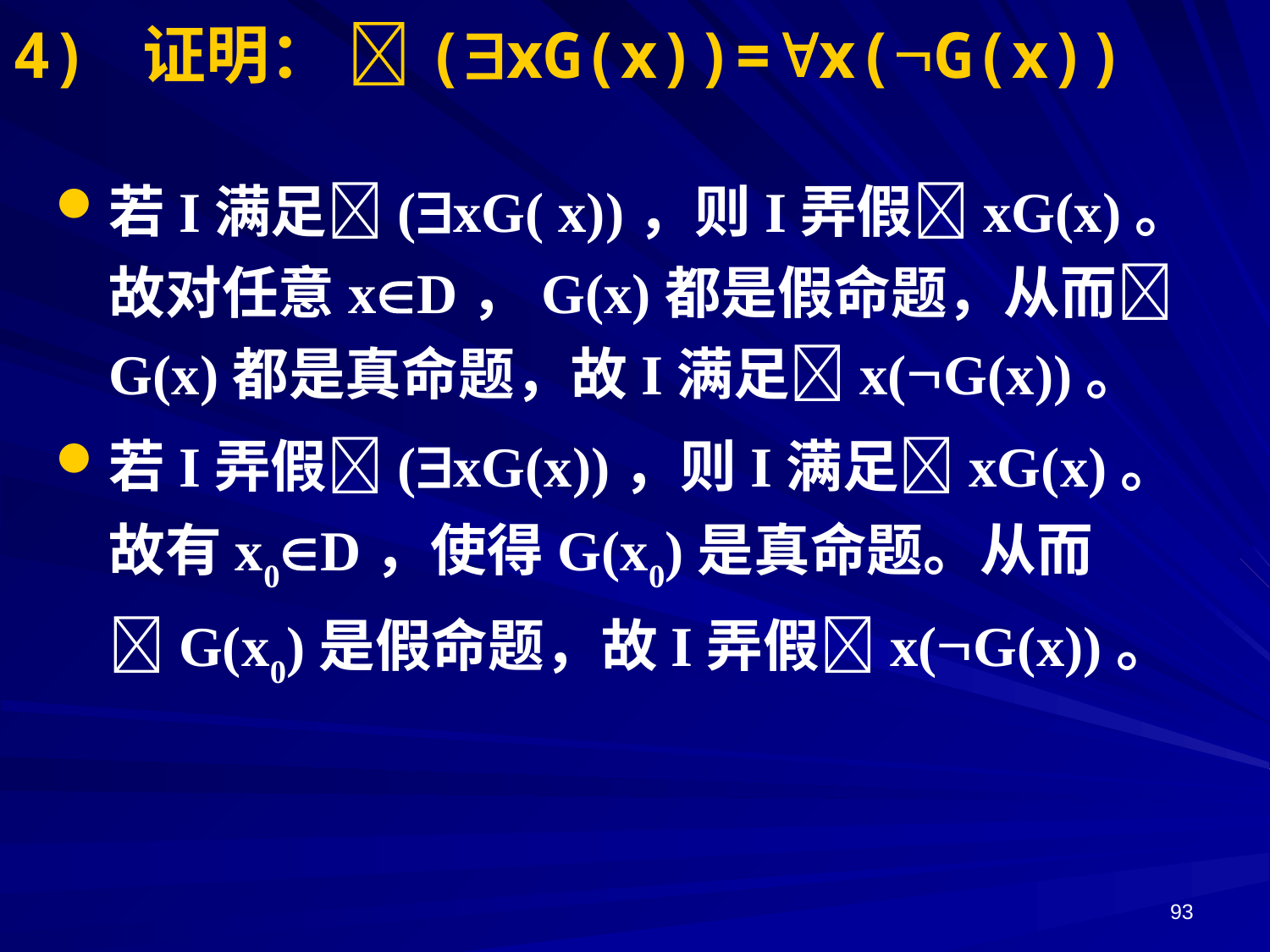

# 4) 证明： ¬(∃xG(x))=∀x(¬G(x))
若I满足¬(∃xG( x))，则I弄假∃xG(x)。故对任意x∈D，G(x)都是假命题，从而¬G(x)都是真命题，故I满足∀x(¬G(x))。
若I弄假¬(∃xG(x))，则I满足∃xG(x)。故有x0∈D，使得G(x0)是真命题。从而¬G(x0)是假命题，故I弄假∀x(¬G(x))。
93